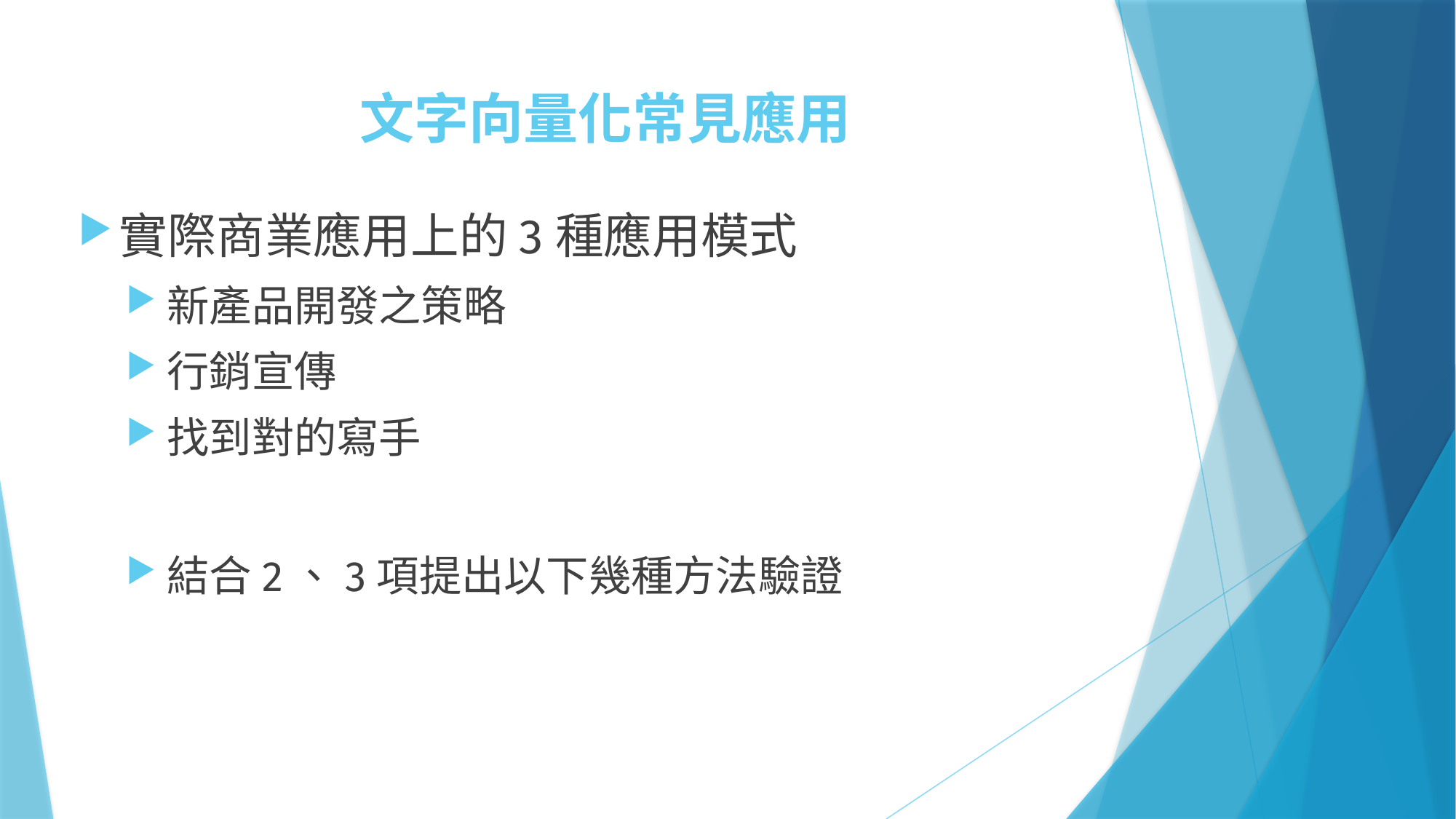

# 文字向量化常見應用
實際商業應用上的3種應用模式
新產品開發之策略
行銷宣傳
找到對的寫手

結合2、3項提出以下幾種方法驗證